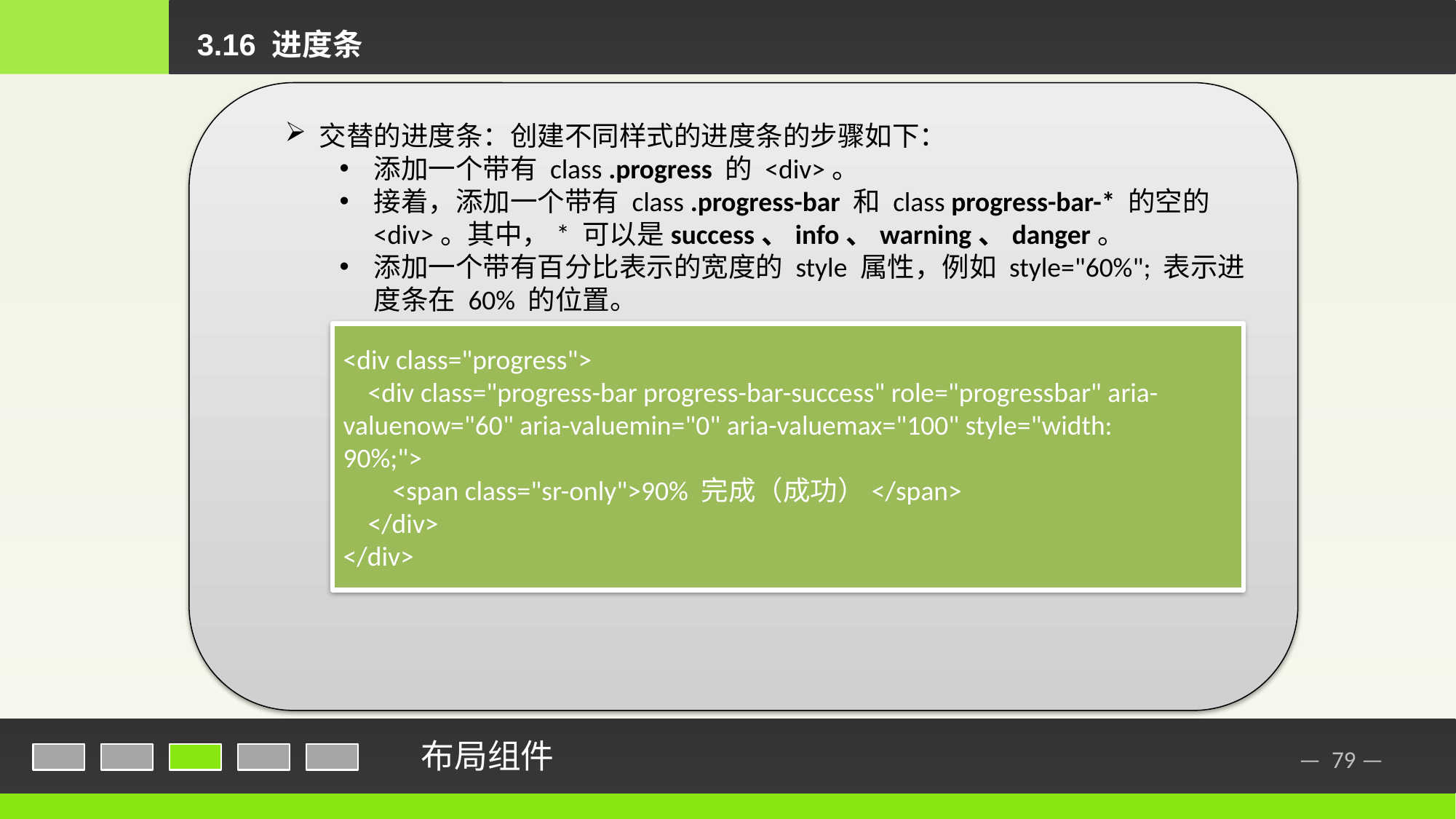

3.16 进度条
交替的进度条：创建不同样式的进度条的步骤如下：
添加一个带有 class .progress 的 <div>。
接着，添加一个带有 class .progress-bar 和 class progress-bar-* 的空的 <div>。其中，* 可以是success、info、warning、danger。
添加一个带有百分比表示的宽度的 style 属性，例如 style="60%"; 表示进度条在 60% 的位置。

<div class="progress">
    <div class="progress-bar progress-bar-success" role="progressbar" aria-	valuenow="60" aria-valuemin="0" aria-valuemax="100" style="width: 	90%;">
        <span class="sr-only">90% 完成（成功）</span>
    </div>
</div>